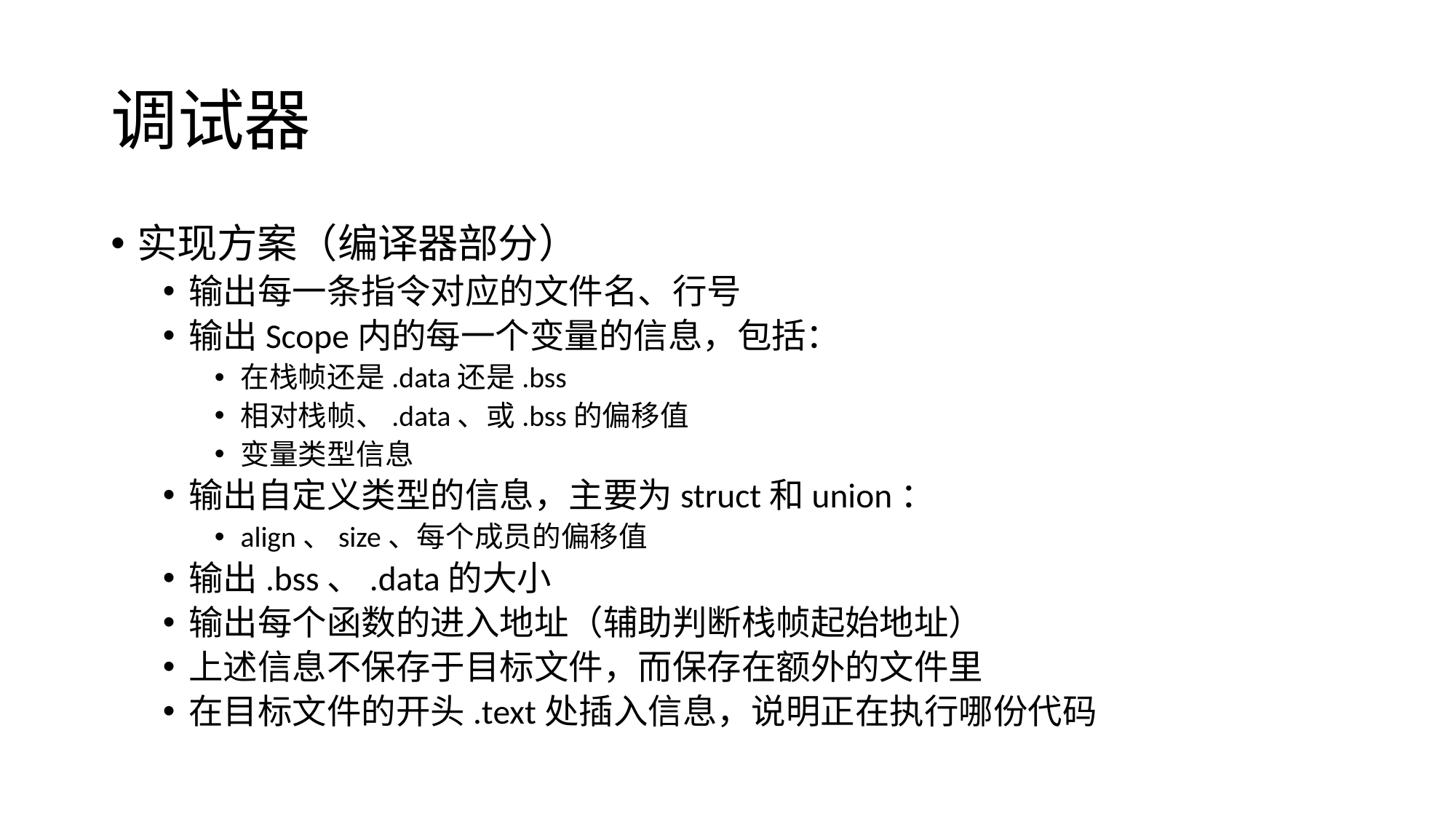

# 调试器
实现方案（编译器部分）
输出每一条指令对应的文件名、行号
输出Scope内的每一个变量的信息，包括：
在栈帧还是.data还是.bss
相对栈帧、.data、或.bss的偏移值
变量类型信息
输出自定义类型的信息，主要为struct和union：
align、size、每个成员的偏移值
输出.bss、.data的大小
输出每个函数的进入地址（辅助判断栈帧起始地址）
上述信息不保存于目标文件，而保存在额外的文件里
在目标文件的开头.text处插入信息，说明正在执行哪份代码